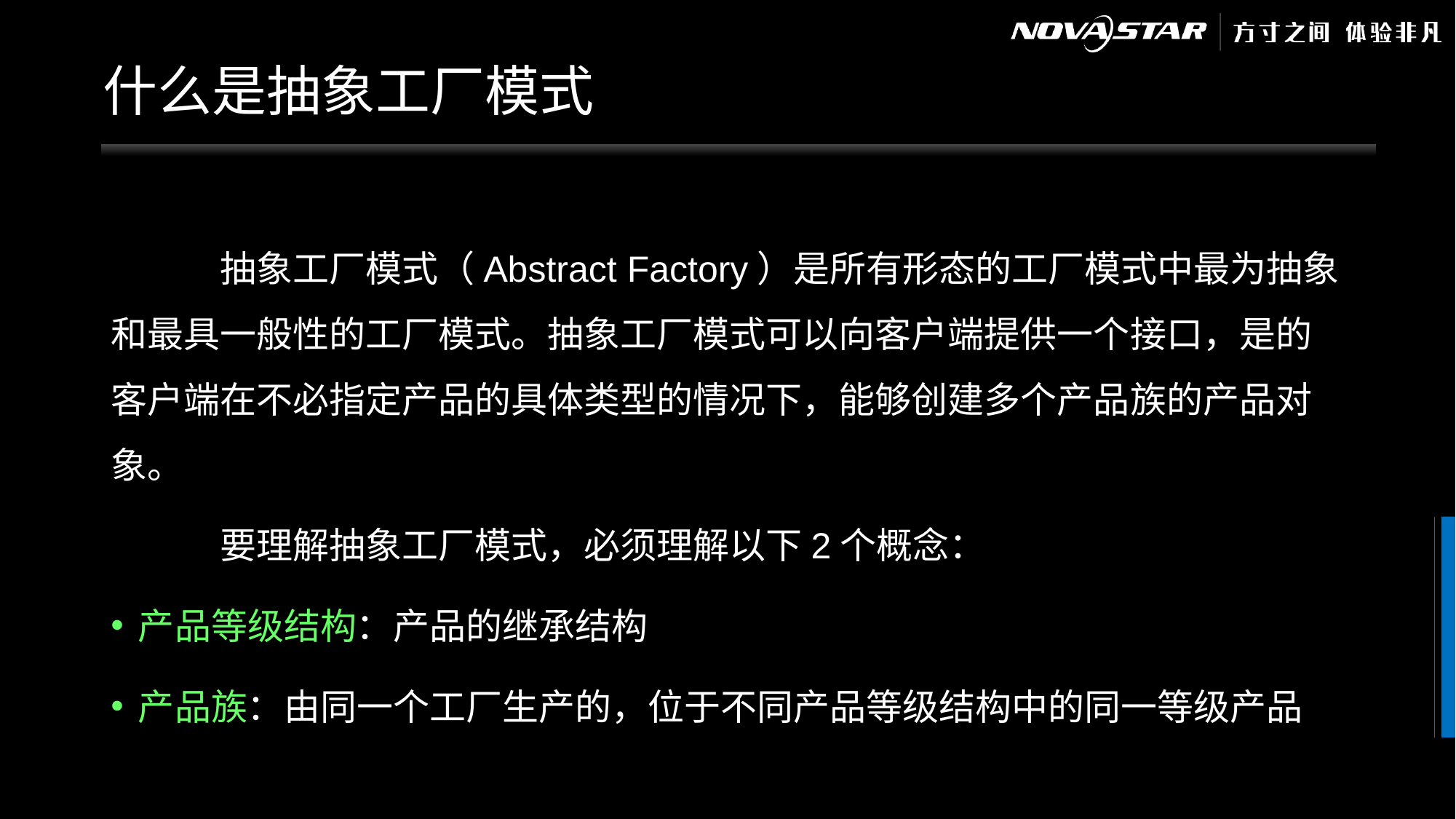

# 什么是抽象工厂模式

	抽象工厂模式（Abstract Factory）是所有形态的工厂模式中最为抽象和最具一般性的工厂模式。抽象工厂模式可以向客户端提供一个接口，是的客户端在不必指定产品的具体类型的情况下，能够创建多个产品族的产品对象。
	要理解抽象工厂模式，必须理解以下2个概念：
产品等级结构：产品的继承结构
产品族：由同一个工厂生产的，位于不同产品等级结构中的同一等级产品